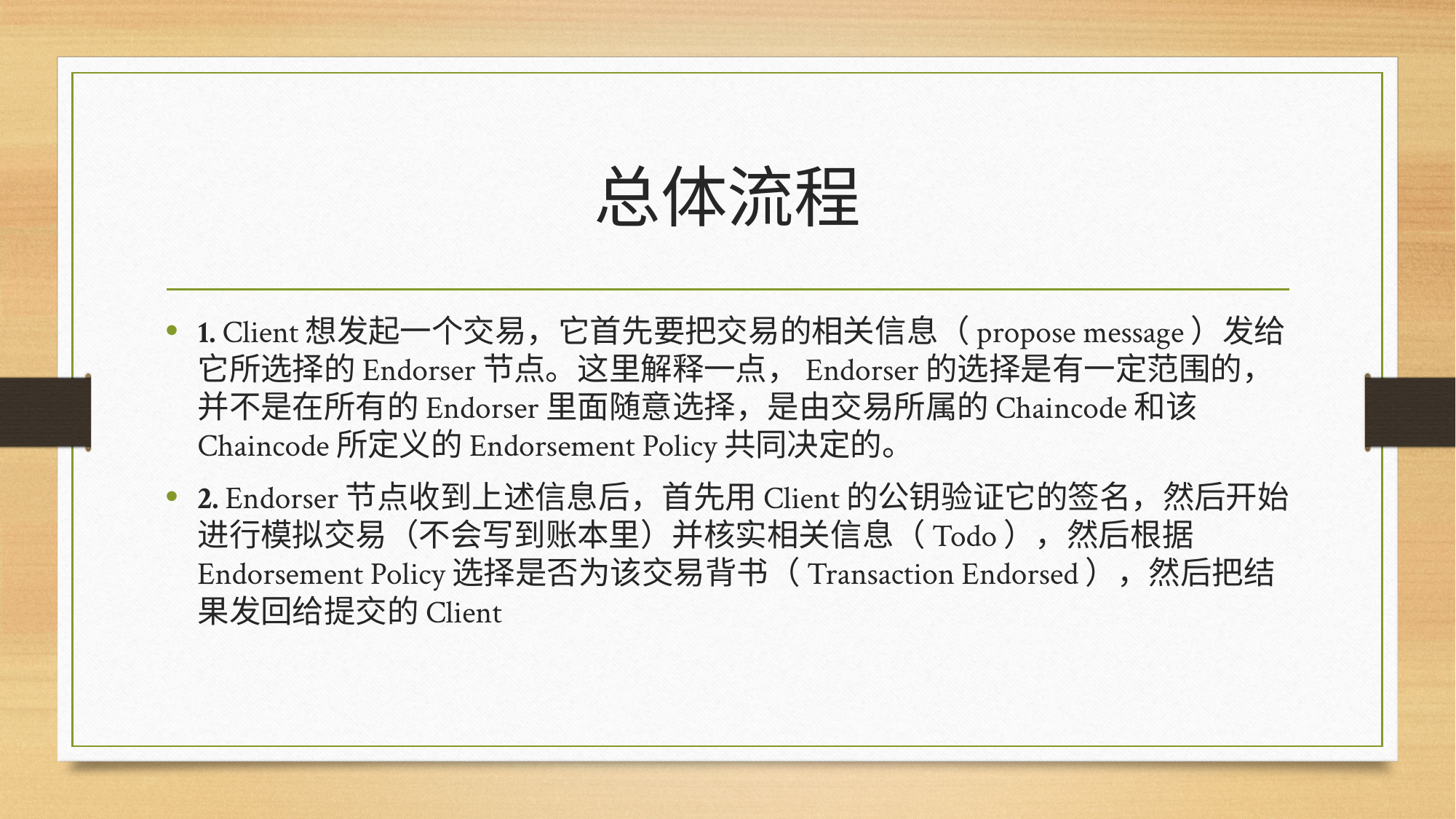

# 总体流程
1. Client想发起一个交易，它首先要把交易的相关信息（propose message）发给它所选择的Endorser节点。这里解释一点，Endorser的选择是有一定范围的，并不是在所有的Endorser里面随意选择，是由交易所属的Chaincode和该Chaincode所定义的Endorsement Policy共同决定的。
2. Endorser节点收到上述信息后，首先用Client的公钥验证它的签名，然后开始进行模拟交易（不会写到账本里）并核实相关信息（Todo），然后根据Endorsement Policy选择是否为该交易背书（Transaction Endorsed），然后把结果发回给提交的Client